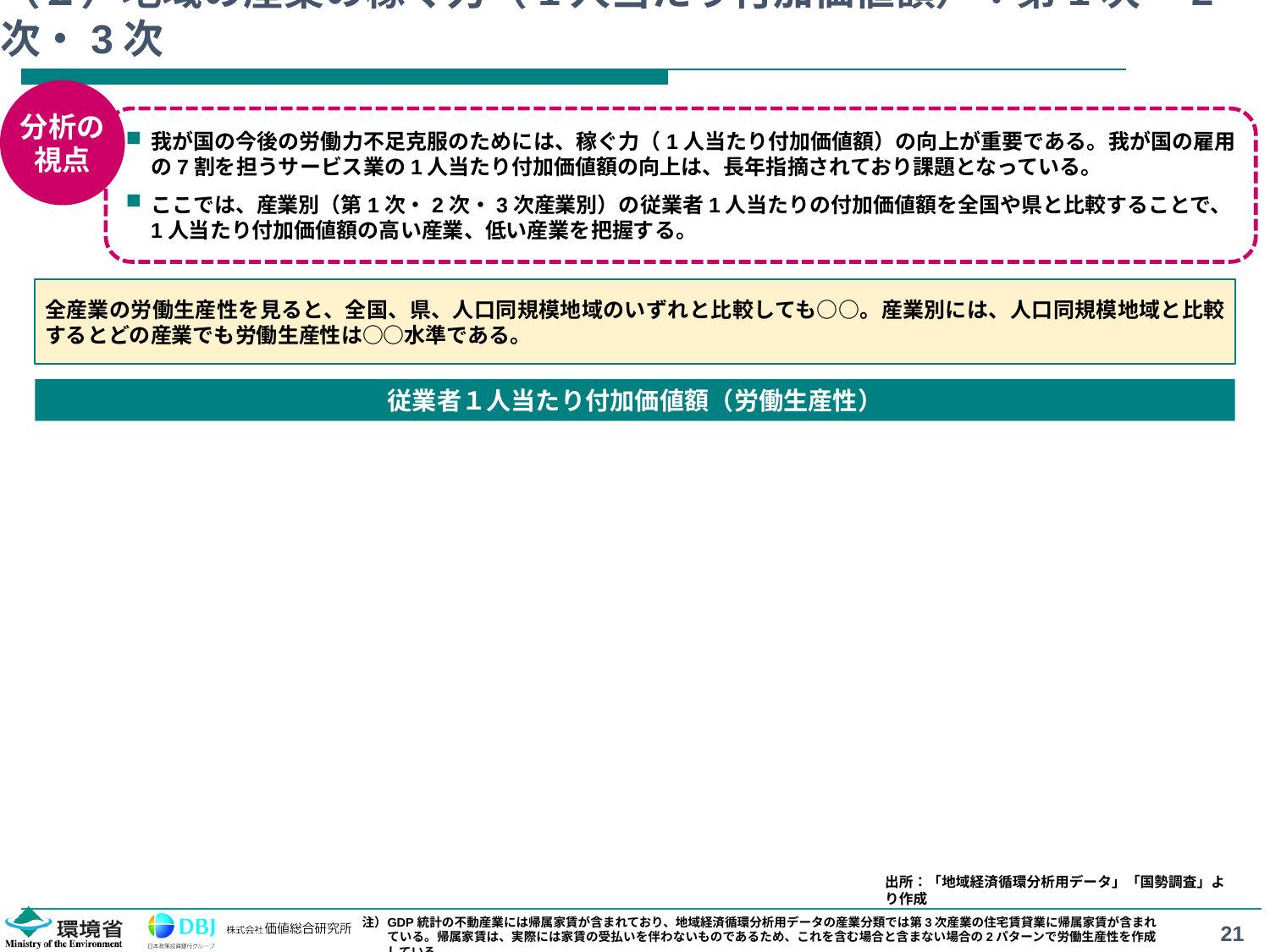

# （２）地域の産業の稼ぐ力（1人当たり付加価値額）：第1次・2次・3次
分析の
視点
我が国の今後の労働力不足克服のためには、稼ぐ力（1人当たり付加価値額）の向上が重要である。我が国の雇用の7割を担うサービス業の1人当たり付加価値額の向上は、長年指摘されており課題となっている。
ここでは、産業別（第1次・2次・3次産業別）の従業者1人当たりの付加価値額を全国や県と比較することで、1人当たり付加価値額の高い産業、低い産業を把握する。
全産業の労働生産性を見ると、全国、県、人口同規模地域のいずれと比較しても○○。産業別には、人口同規模地域と比較するとどの産業でも労働生産性は○○水準である。
従業者１人当たり付加価値額（労働生産性）
出所：「地域経済循環分析用データ」「国勢調査」より作成
注）	GDP統計の不動産業には帰属家賃が含まれており、地域経済循環分析用データの産業分類では第3次産業の住宅賃貸業に帰属家賃が含まれている。帰属家賃は、実際には家賃の受払いを伴わないものであるため、これを含む場合と含まない場合の2パターンで労働生産性を作成している。
21